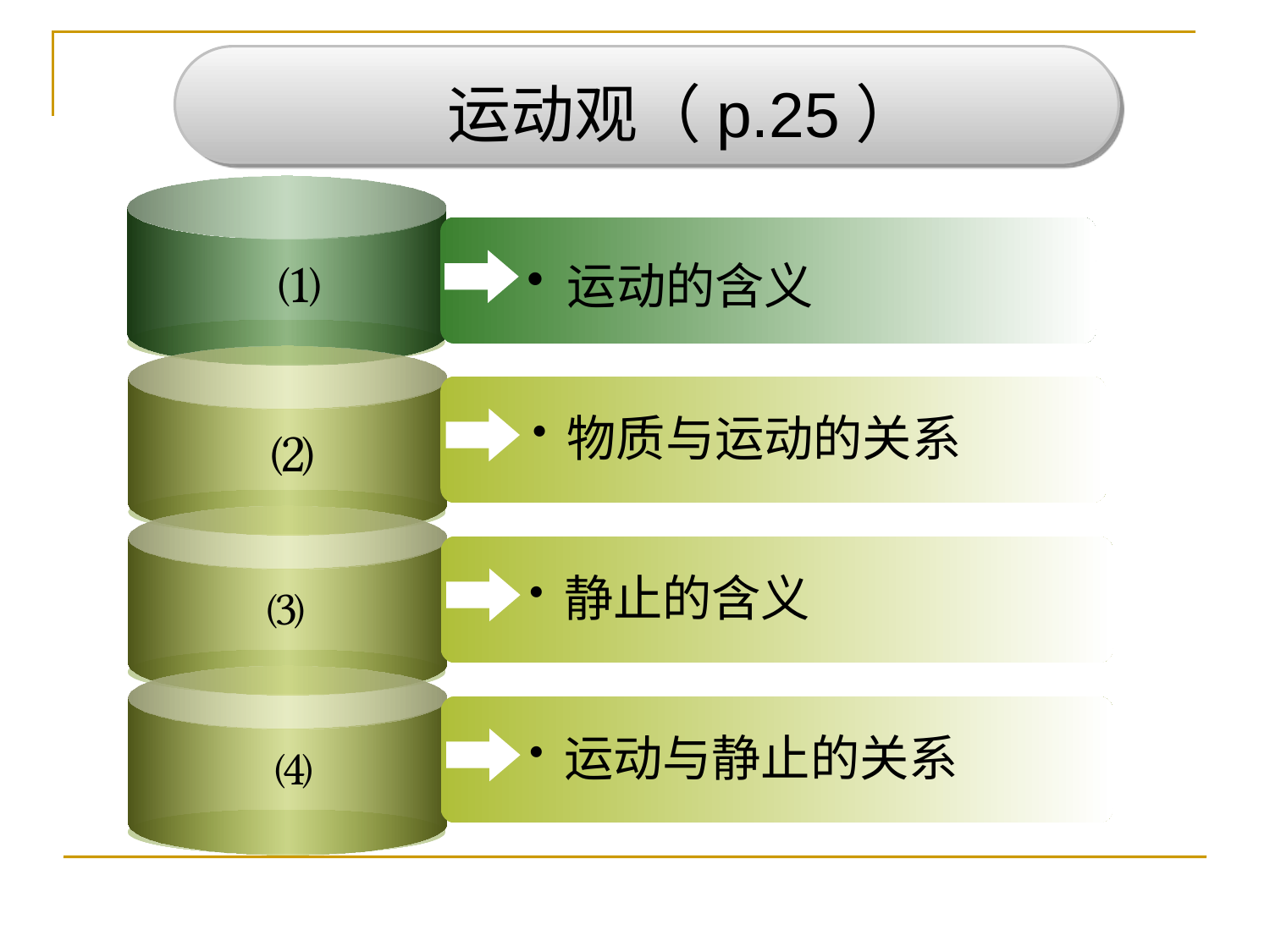

运动观（p.25）

  ⑴
 运动的含义

 物质与运动的关系

 ⑵

 静止的含义

⑶

 运动与静止的关系

 ⑷